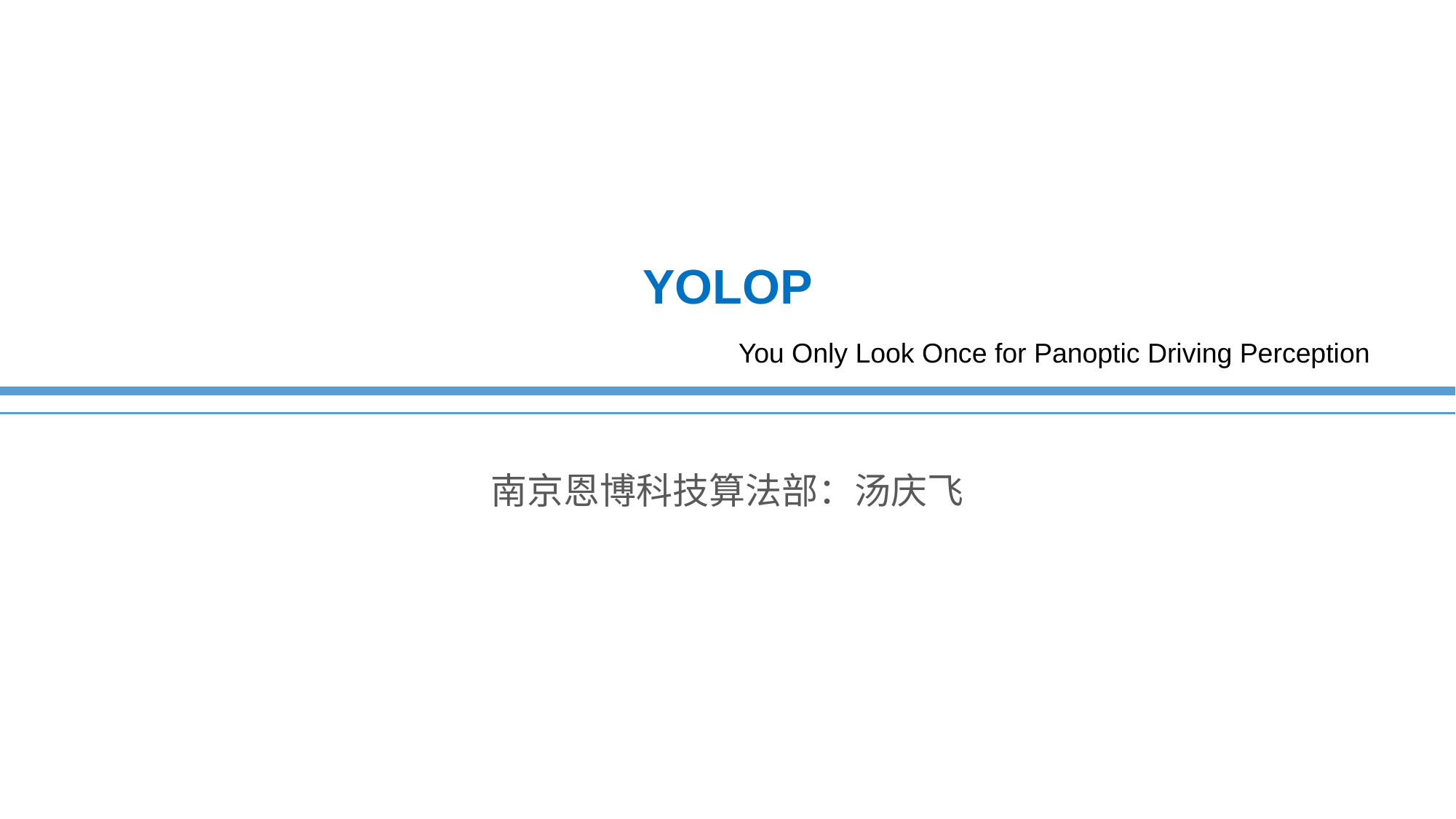

YOLOP
You Only Look Once for Panoptic Driving Perception
南京恩博科技算法部：汤庆飞